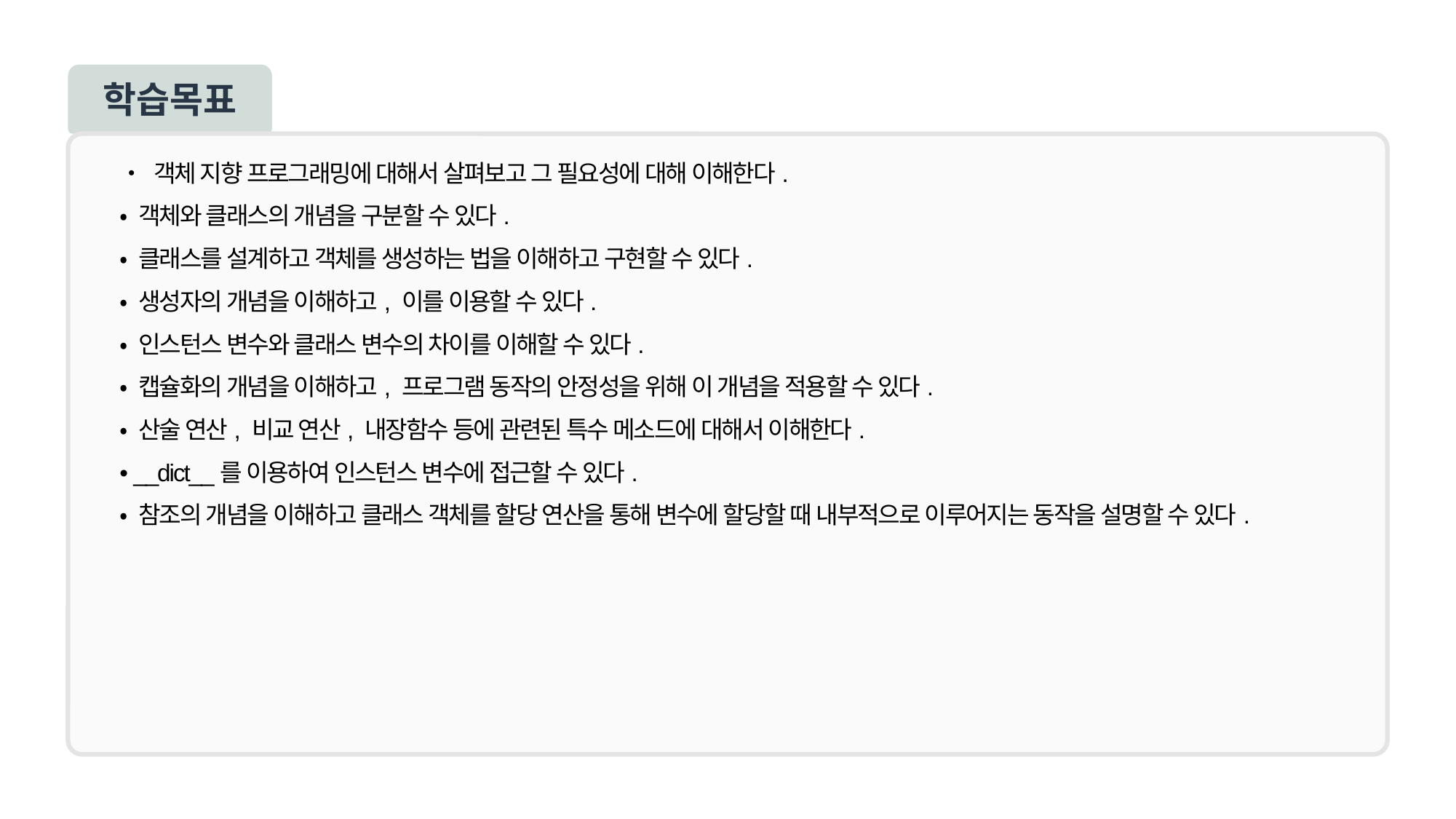

학습목표

• 객체 지향 프로그래밍에 대해서 살펴보고 그 필요성에 대해 이해한다.
• 객체와 클래스의 개념을 구분할 수 있다.
• 클래스를 설계하고 객체를 생성하는 법을 이해하고 구현할 수 있다.
• 생성자의 개념을 이해하고, 이를 이용할 수 있다.
• 인스턴스 변수와 클래스 변수의 차이를 이해할 수 있다.
• 캡슐화의 개념을 이해하고, 프로그램 동작의 안정성을 위해 이 개념을 적용할 수 있다.
• 산술 연산, 비교 연산, 내장함수 등에 관련된 특수 메소드에 대해서 이해한다.
• __dict__를 이용하여 인스턴스 변수에 접근할 수 있다.
• 참조의 개념을 이해하고 클래스 객체를 할당 연산을 통해 변수에 할당할 때 내부적으로 이루어지는 동작을 설명할 수 있다.